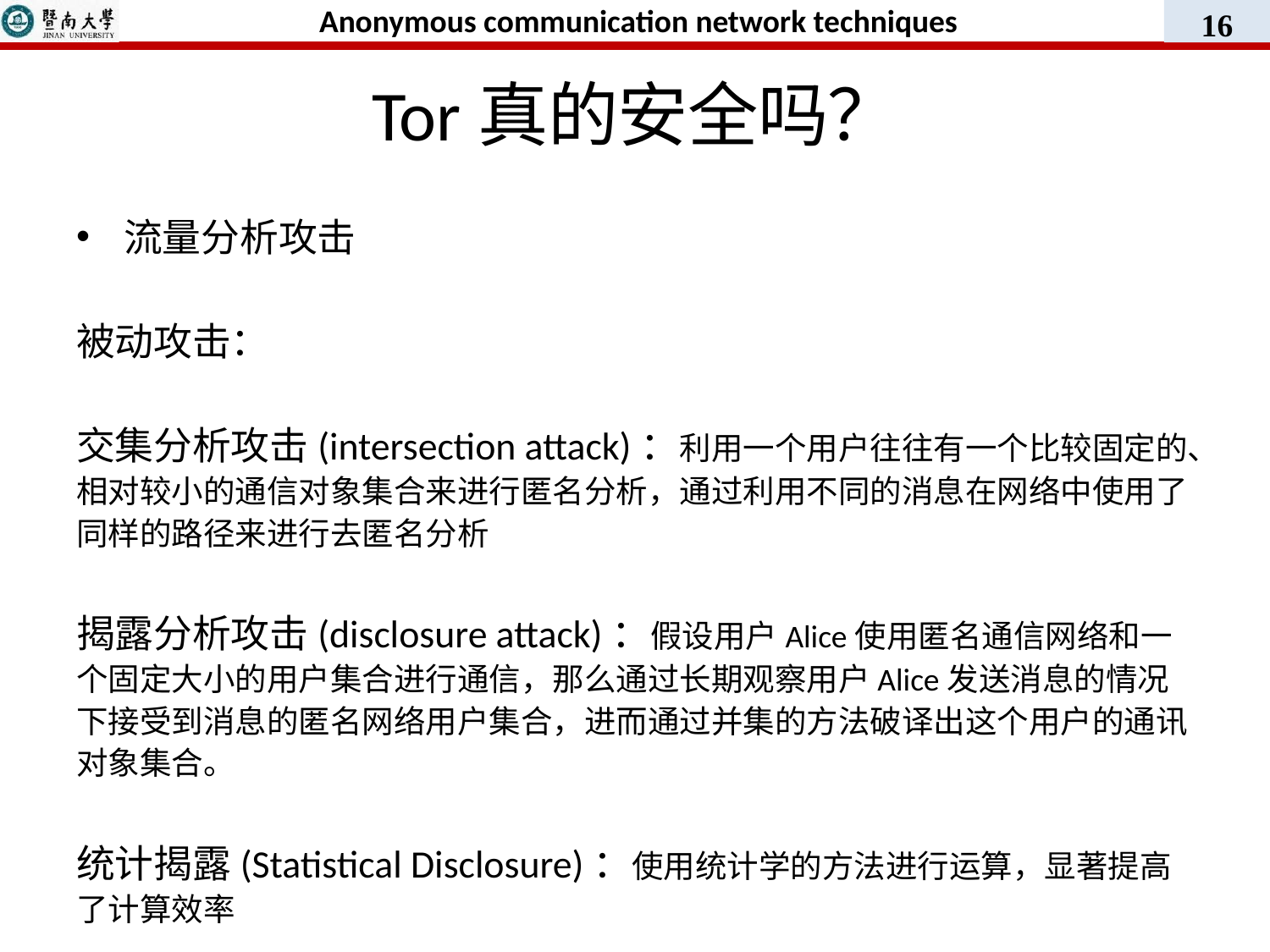

Anonymous communication network techniques
16
Tor真的安全吗？
流量分析攻击
被动攻击：
交集分析攻击(intersection attack)：利用一个用户往往有一个比较固定的、相对较小的通信对象集合来进行匿名分析，通过利用不同的消息在网络中使用了同样的路径来进行去匿名分析
揭露分析攻击(disclosure attack)：假设用户Alice使用匿名通信网络和一个固定大小的用户集合进行通信，那么通过长期观察用户Alice发送消息的情况下接受到消息的匿名网络用户集合，进而通过并集的方法破译出这个用户的通讯对象集合。
统计揭露(Statistical Disclosure)：使用统计学的方法进行运算，显著提高了计算效率